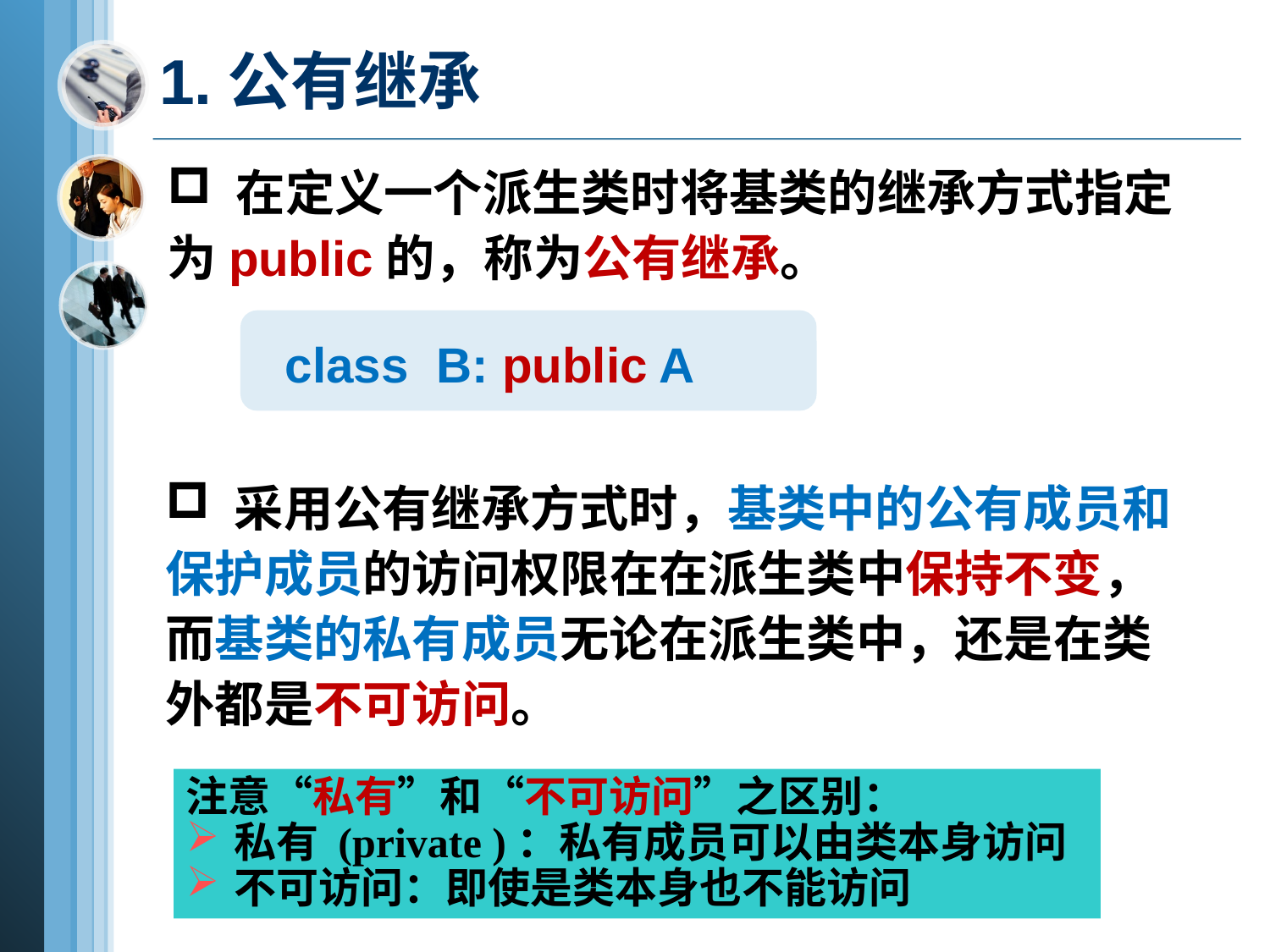

# 1.公有继承
 在定义一个派生类时将基类的继承方式指定为public的，称为公有继承。
  class  B: public A
 采用公有继承方式时，基类中的公有成员和保护成员的访问权限在在派生类中保持不变，而基类的私有成员无论在派生类中，还是在类外都是不可访问。
注意“私有”和“不可访问”之区别：
私有 (private )：私有成员可以由类本身访问
不可访问：即使是类本身也不能访问